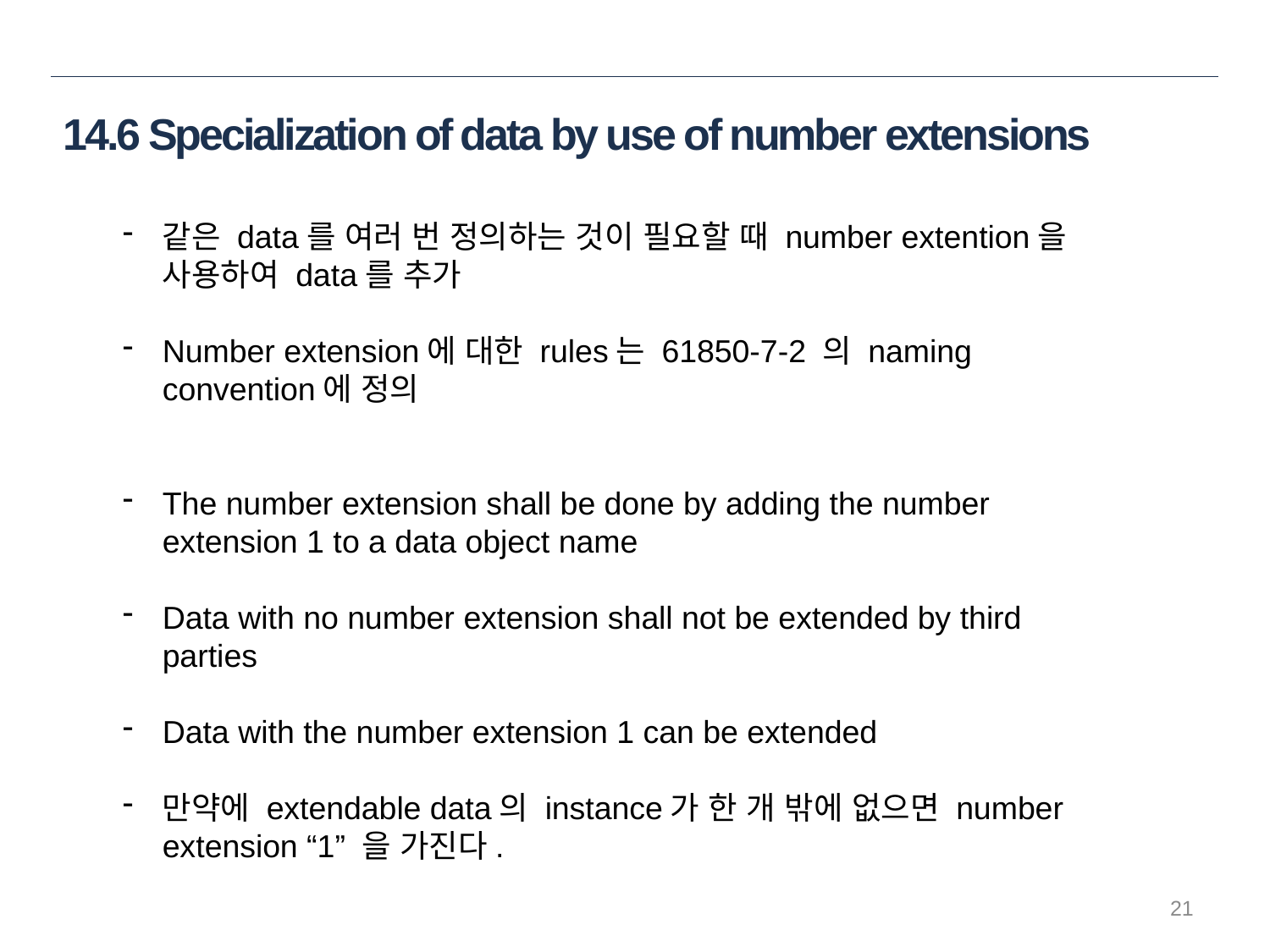

14.6 Specialization of data by use of number extensions
같은 data를 여러 번 정의하는 것이 필요할 때 number extention을 사용하여 data를 추가

Number extension에 대한 rules는 61850-7-2 의 naming convention에 정의

The number extension shall be done by adding the number extension 1 to a data object name

Data with no number extension shall not be extended by third parties

Data with the number extension 1 can be extended

만약에 extendable data의 instance가 한 개 밖에 없으면 number extension “1” 을 가진다.
21